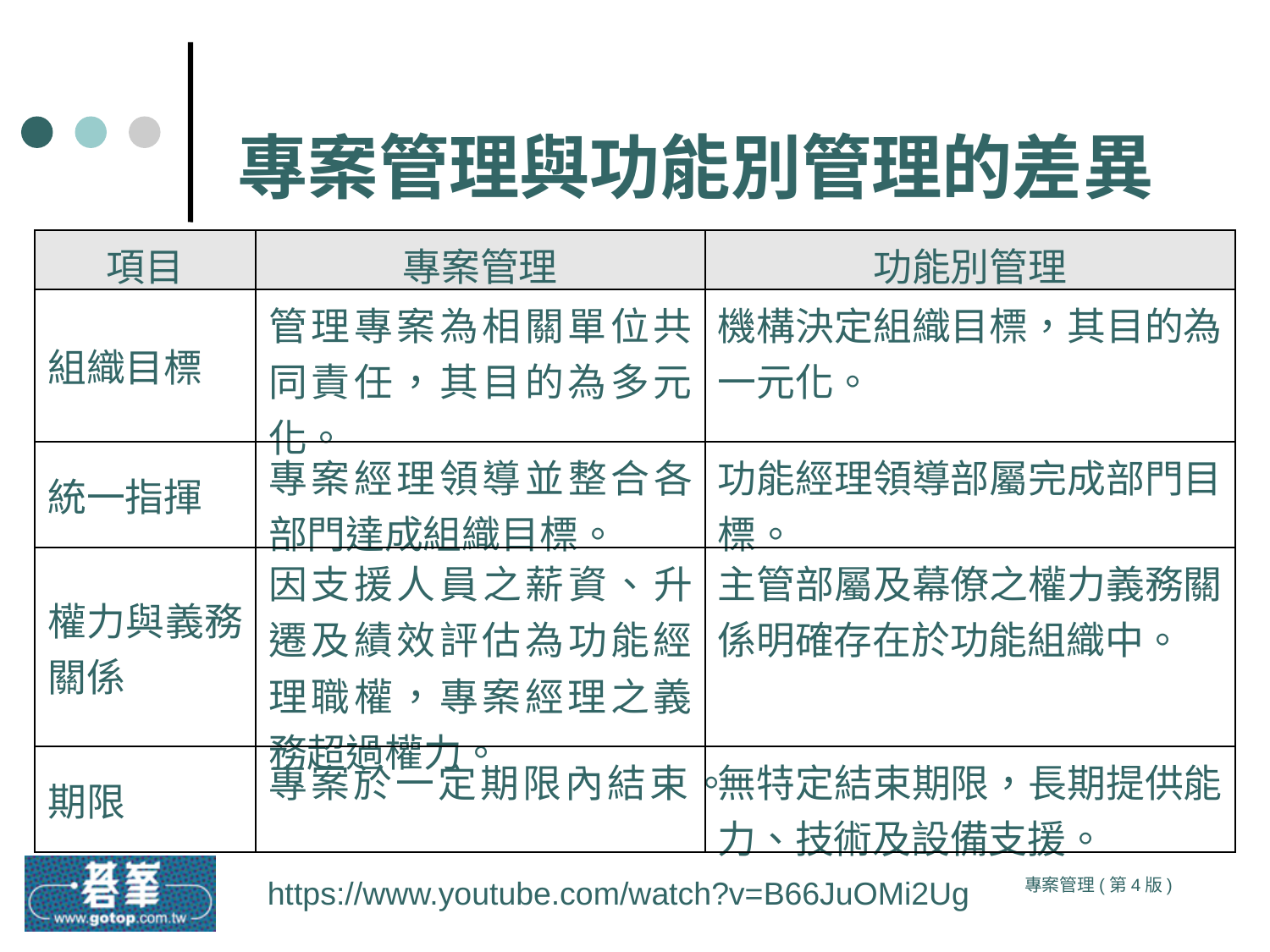

專案管理與功能別管理的差異
| 項目 | 專案管理 | 功能別管理 |
| --- | --- | --- |
| 組織目標 | 管理專案為相關單位共同責任，其目的為多元化。 | 機構決定組織目標，其目的為一元化。 |
| 統一指揮 | 專案經理領導並整合各部門達成組織目標。 | 功能經理領導部屬完成部門目標。 |
| 權力與義務關係 | 因支援人員之薪資、升遷及績效評估為功能經理職權，專案經理之義務超過權力。 | 主管部屬及幕僚之權力義務關係明確存在於功能組織中。 |
| 期限 | 專案於一定期限內結束。 | 無特定結束期限，長期提供能力、技術及設備支援。 |
https://www.youtube.com/watch?v=B66JuOMi2Ug
專案管理(第4版)